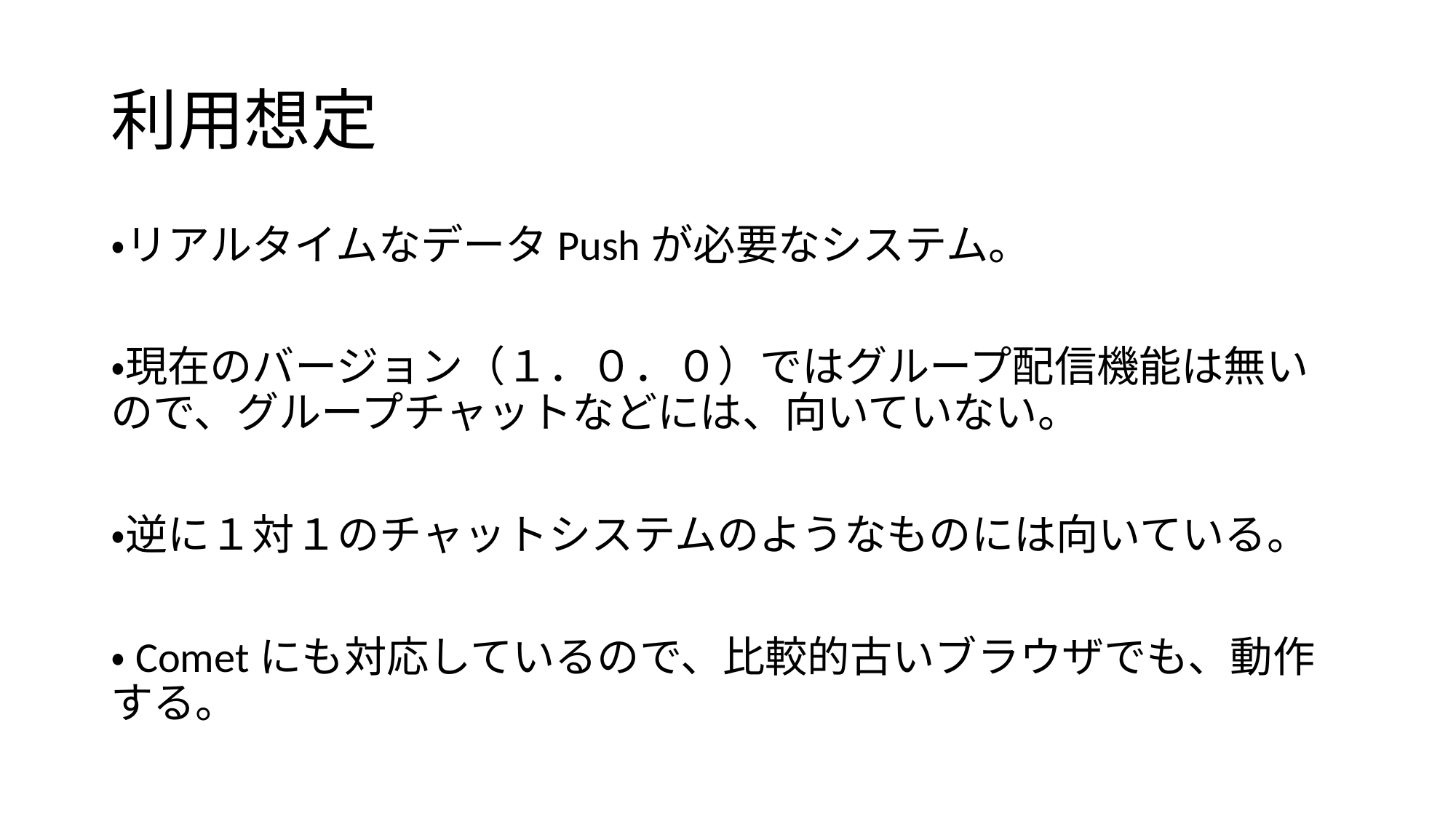

# 利用想定
・リアルタイムなデータPushが必要なシステム。

・現在のバージョン（１．０．０）ではグループ配信機能は無いので、グループチャットなどには、向いていない。

・逆に１対１のチャットシステムのようなものには向いている。

・Cometにも対応しているので、比較的古いブラウザでも、動作する。